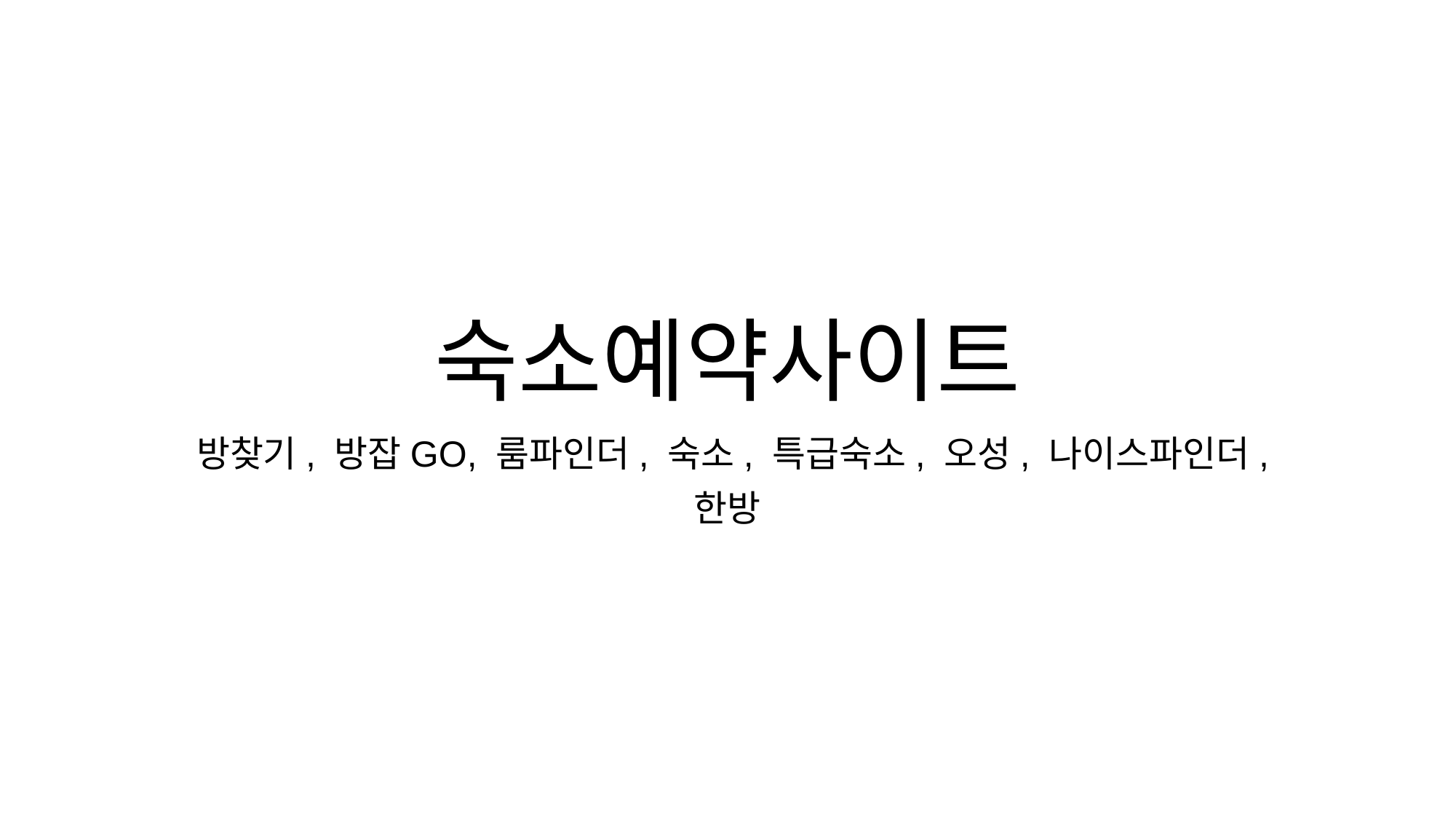

# 숙소예약사이트
방찾기, 방잡GO, 룸파인더, 숙소, 특급숙소, 오성, 나이스파인더,
한방